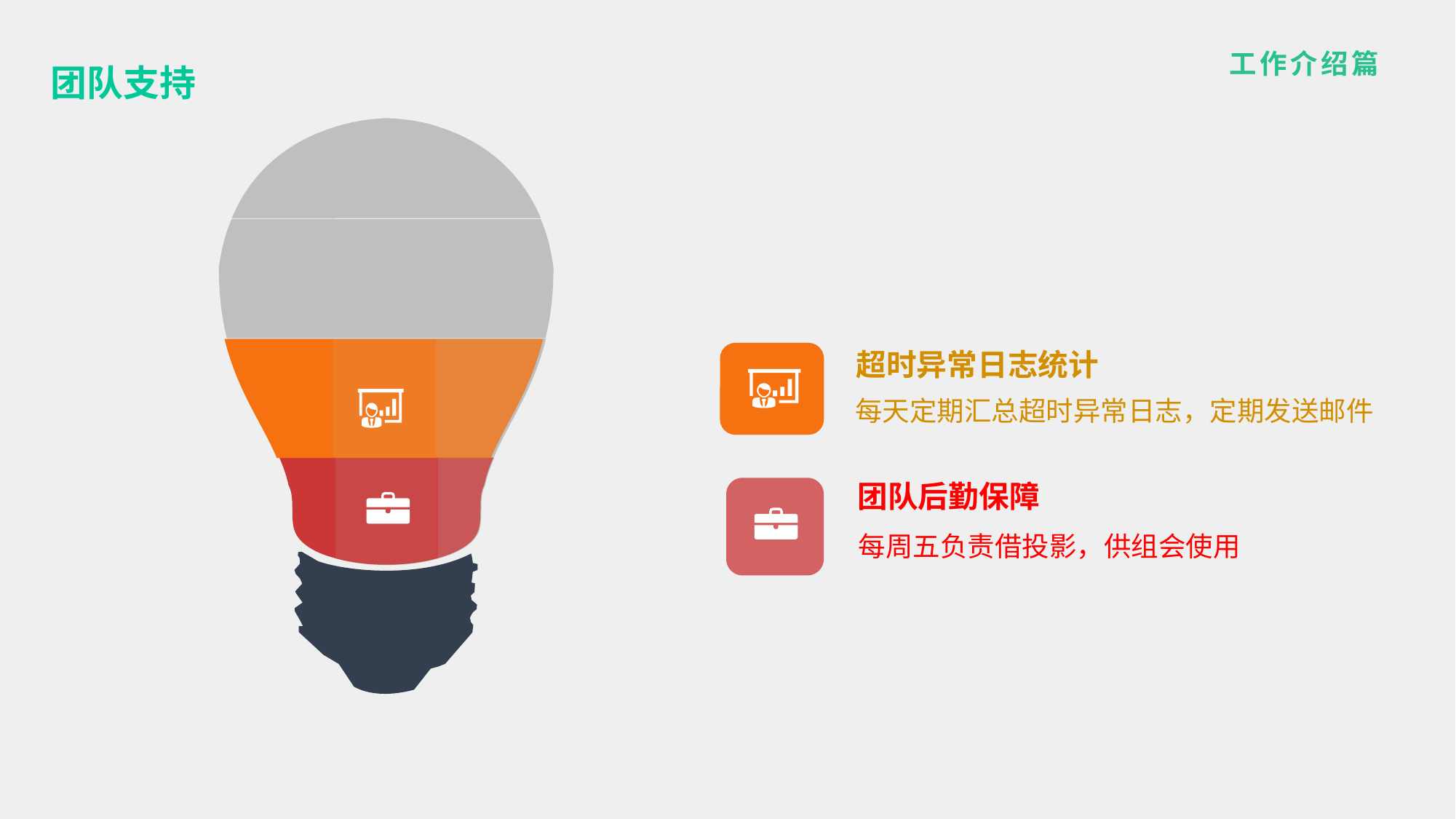

工作介绍篇
# 团队支持

超时异常日志统计
每天定期汇总超时异常日志，定期发送邮件

团队后勤保障
每周五负责借投影，供组会使用